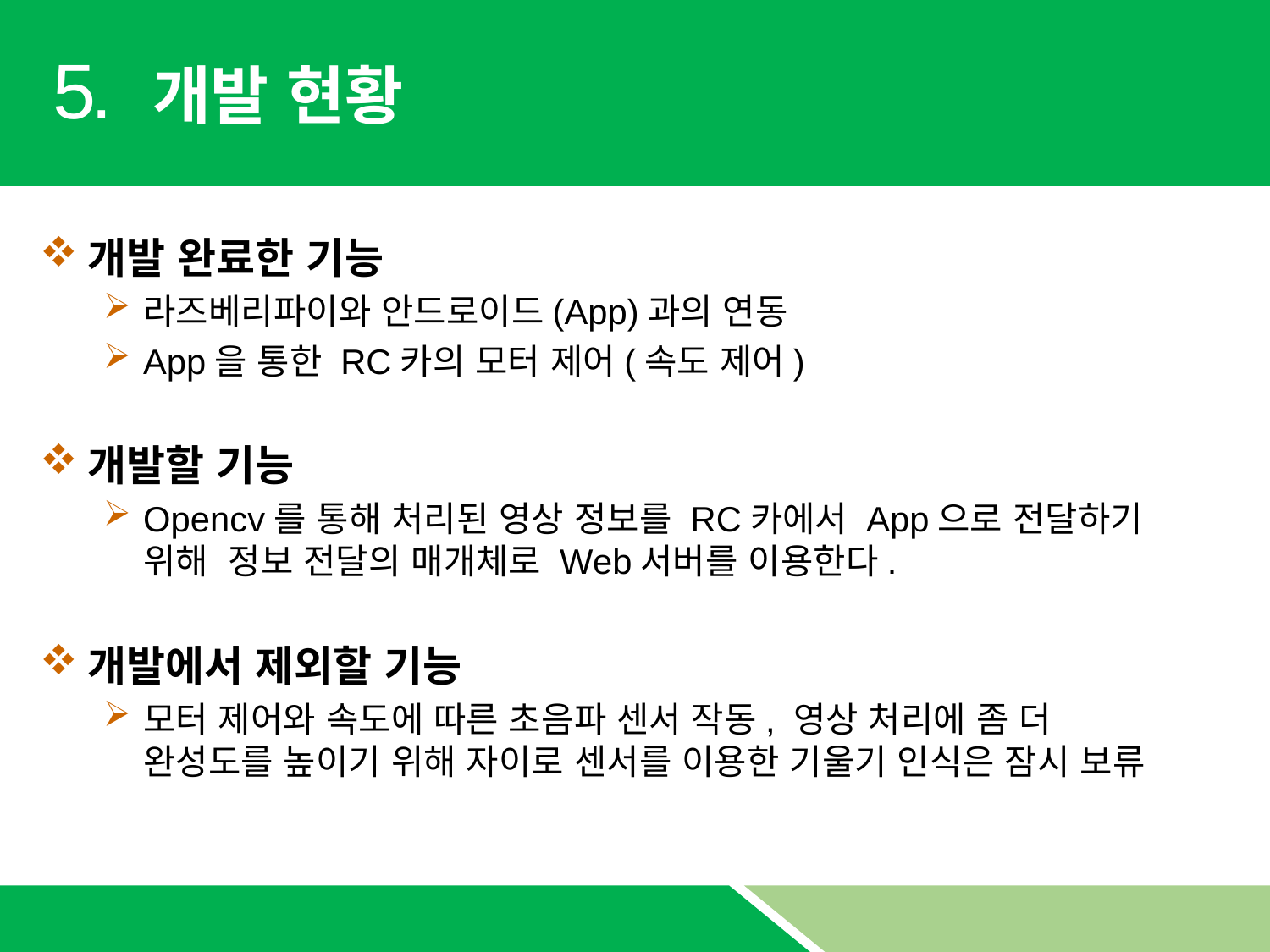

5.
개발 현황

개발 완료한 기능
라즈베리파이와 안드로이드(App)과의 연동
App을 통한 RC카의 모터 제어(속도 제어)

개발할 기능
Opencv를 통해 처리된 영상 정보를 RC카에서 App으로 전달하기 위해  정보 전달의 매개체로 Web서버를 이용한다.

개발에서 제외할 기능
모터 제어와 속도에 따른 초음파 센서 작동, 영상 처리에 좀 더 완성도를 높이기 위해 자이로 센서를 이용한 기울기 인식은 잠시 보류